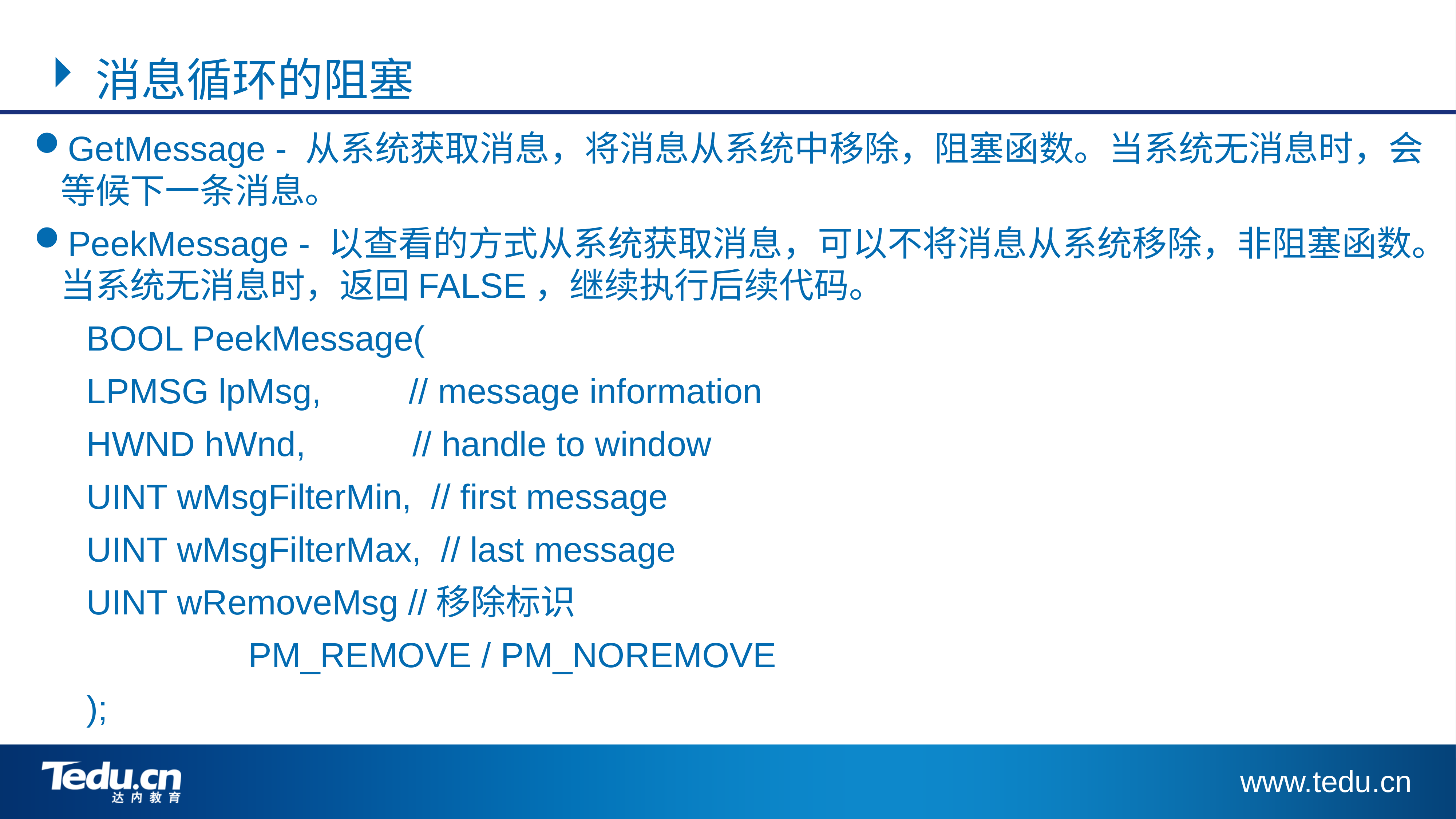

消息循环的阻塞
GetMessage - 从系统获取消息，将消息从系统中移除，阻塞函数。当系统无消息时，会等候下一条消息。
PeekMessage - 以查看的方式从系统获取消息，可以不将消息从系统移除，非阻塞函数。当系统无消息时，返回FALSE，继续执行后续代码。
	BOOL PeekMessage(
		LPMSG lpMsg,         // message information
		HWND hWnd,           // handle to window
		UINT wMsgFilterMin,  // first message
		UINT wMsgFilterMax,  // last message
		UINT wRemoveMsg //移除标识
                      PM_REMOVE / PM_NOREMOVE
	);